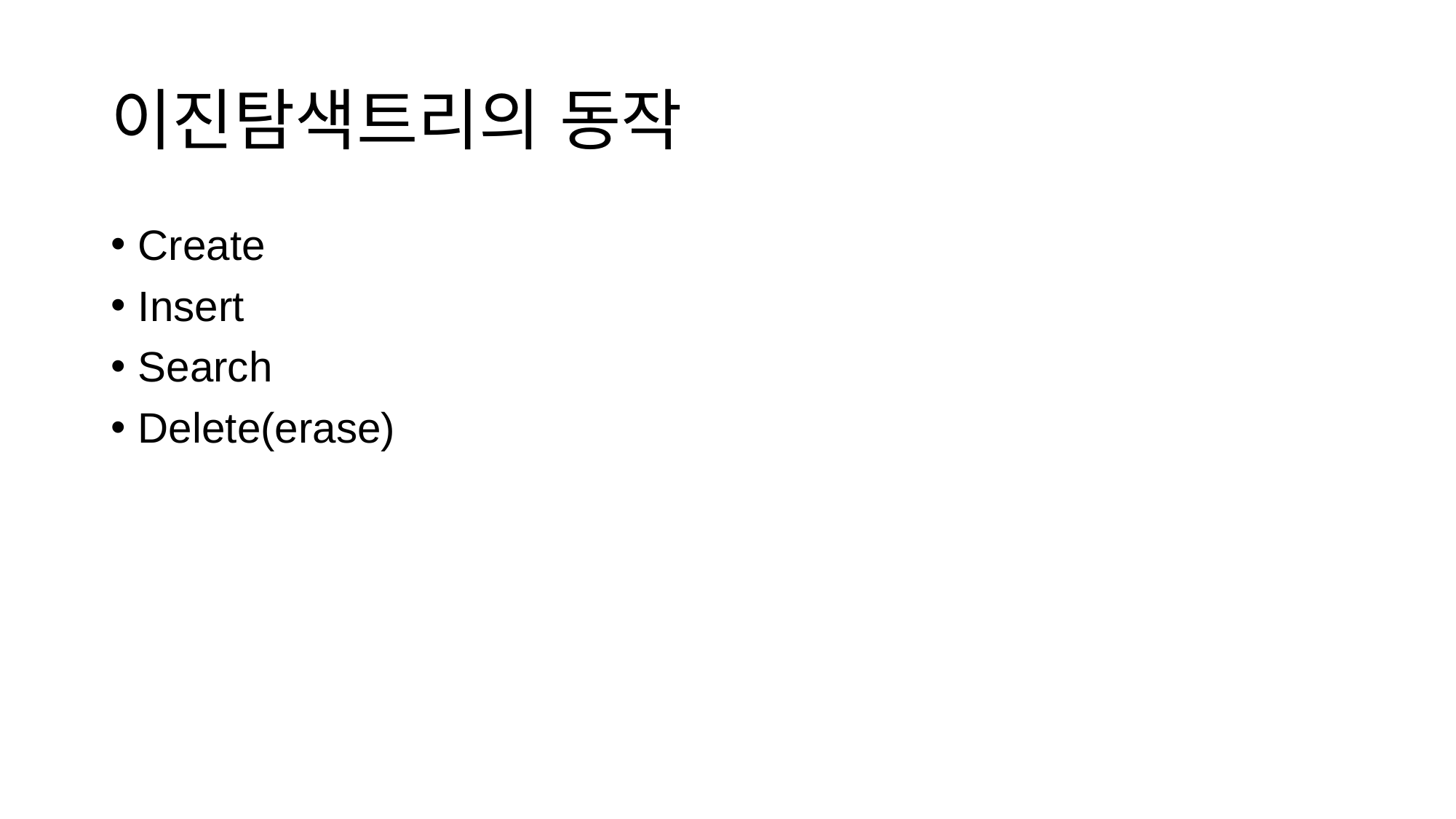

# 이진탐색트리의 동작
Create
Insert
Search
Delete(erase)